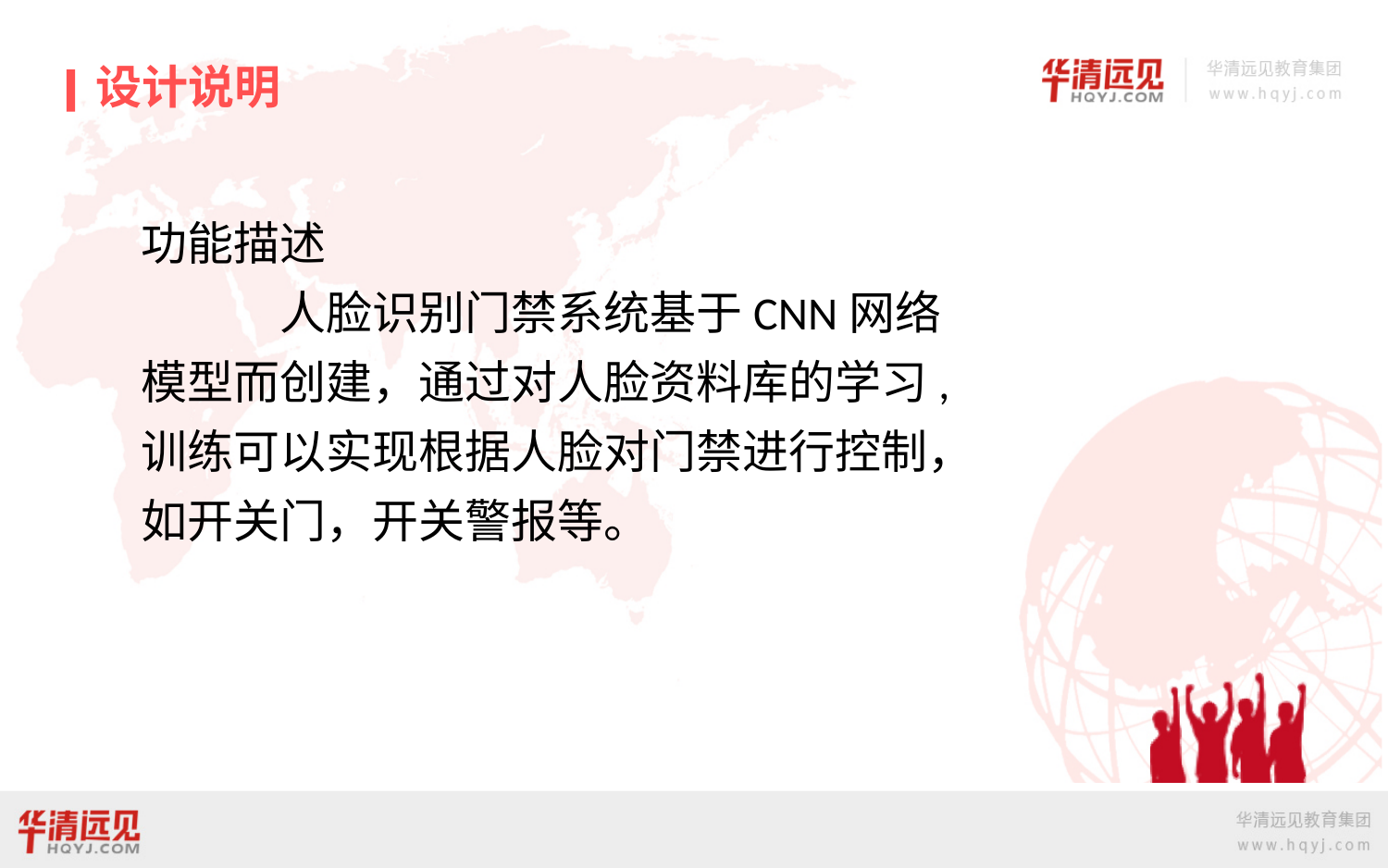

设计说明

功能描述
	人脸识别门禁系统基于CNN网络模型而创建，通过对人脸资料库的学习,训练可以实现根据人脸对门禁进行控制，如开关门，开关警报等。